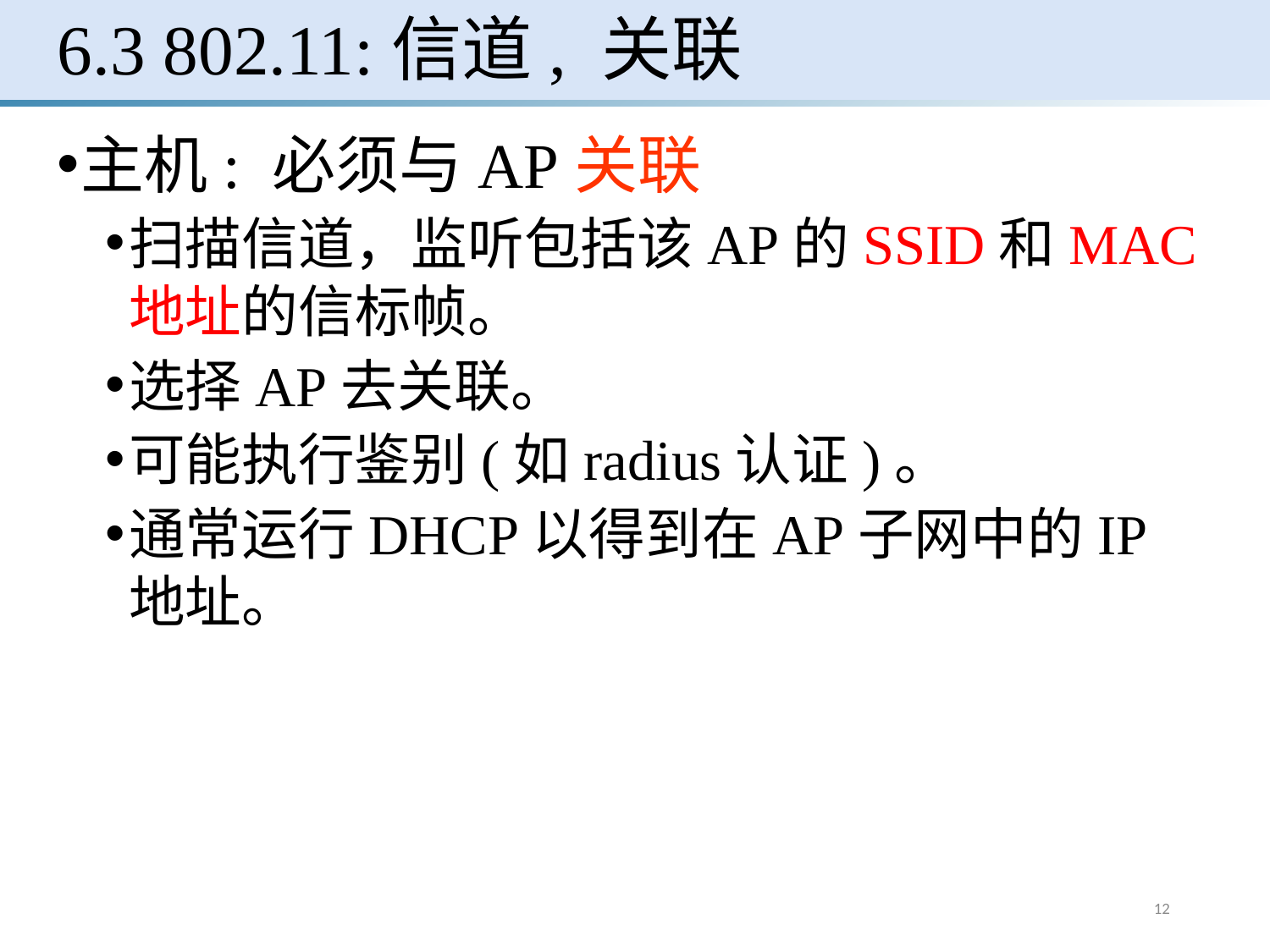

# 6.3 802.11:信道, 关联
主机: 必须与AP关联
扫描信道，监听包括该AP的SSID和MAC地址的信标帧。
选择AP去关联。
可能执行鉴别(如radius认证)。
通常运行DHCP以得到在AP子网中的IP地址。
12